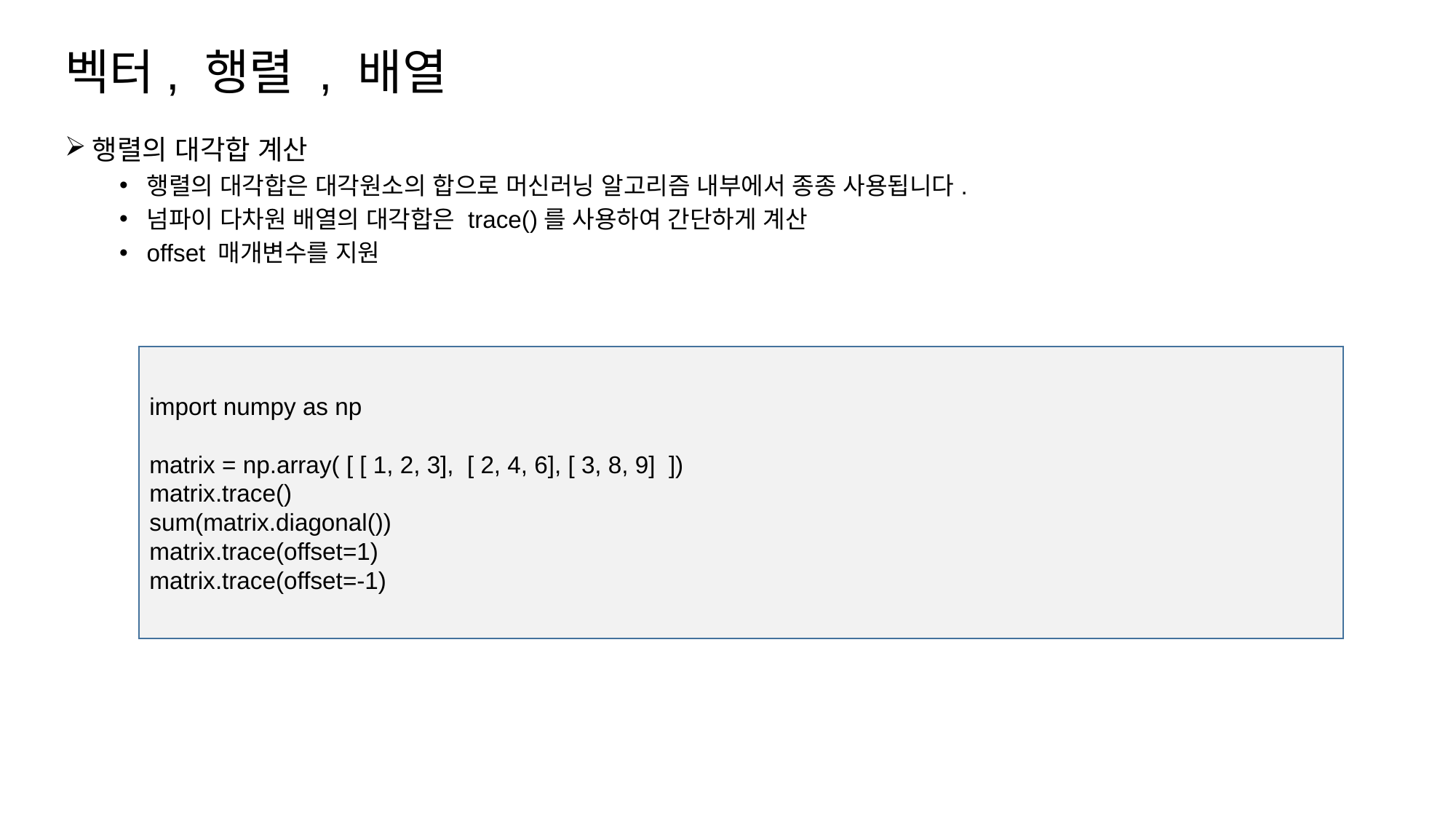

# 벡터, 행렬 , 배열
행렬의 대각합 계산
행렬의 대각합은 대각원소의 합으로 머신러닝 알고리즘 내부에서 종종 사용됩니다.
넘파이 다차원 배열의 대각합은 trace()를 사용하여 간단하게 계산
offset 매개변수를 지원
import numpy as np

matrix = np.array( [ [ 1, 2, 3],  [ 2, 4, 6], [ 3, 8, 9]  ])
matrix.trace()
sum(matrix.diagonal())
matrix.trace(offset=1)
matrix.trace(offset=-1)